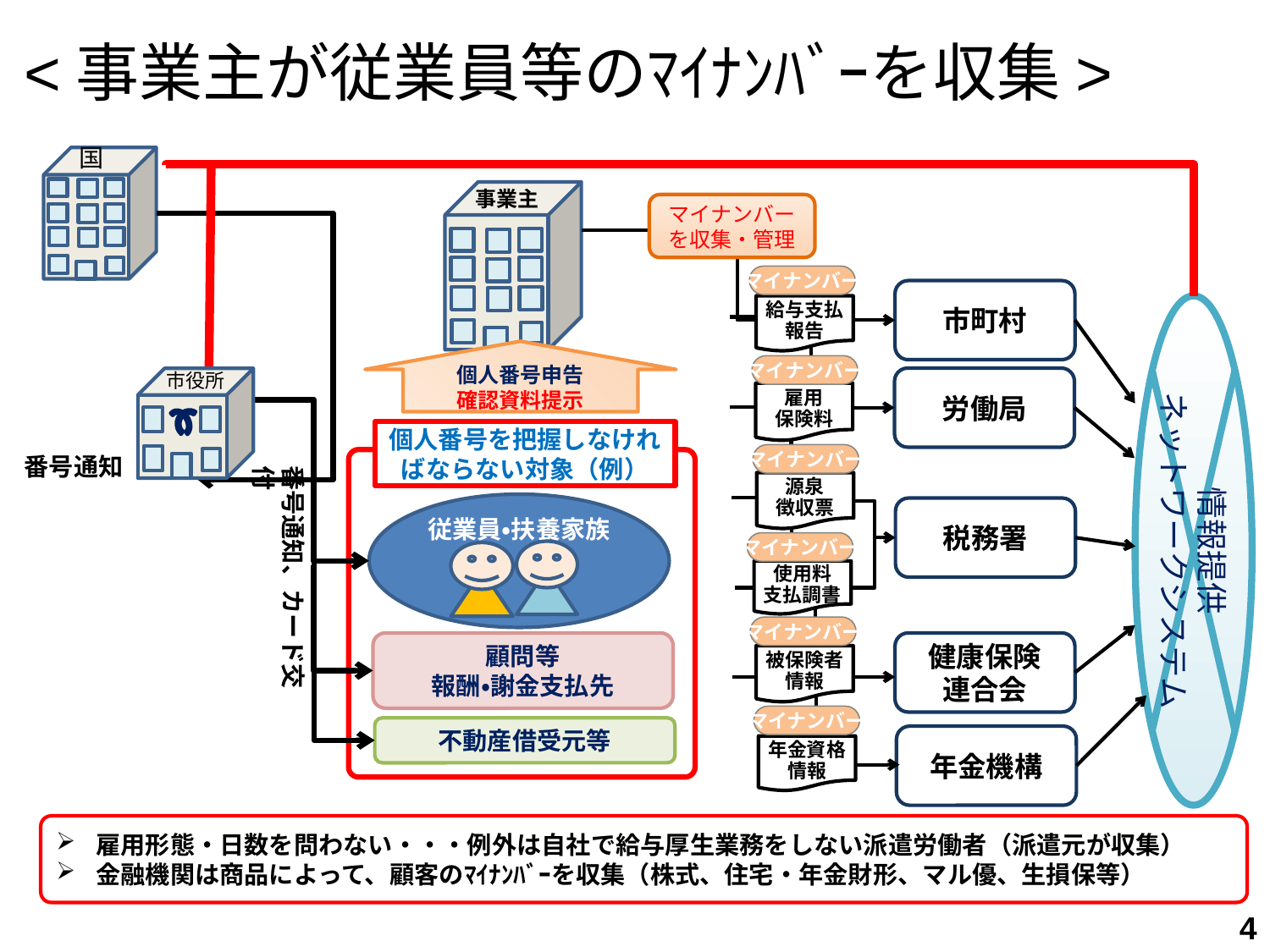

<事業主が従業員等のﾏｲﾅﾝﾊﾞｰを収集>
国

事業主

マイナンバーを収集・管理
マイナンバー
市町村
情報提供
ネットワークシステム
給与支払
報告
個人番号申告
確認資料提示
マイナンバー
市役所

労働局
雇用
保険料
個人番号を把握しなければならない対象（例）
マイナンバー
番号通知

番号通知、カード交付
源泉
徴収票
従業員・扶養家族
税務署
マイナンバー

使用料
支払調書
マイナンバー
顧問等
報酬・謝金支払先
健康保険
連合会
被保険者
情報
マイナンバー
不動産借受元等
年金機構
年金資格
情報
雇用形態・日数を問わない・・・例外は自社で給与厚生業務をしない派遣労働者（派遣元が収集）
金融機関は商品によって、顧客のﾏｲﾅﾝﾊﾞｰを収集（株式、住宅・年金財形、マル優、生損保等）
4